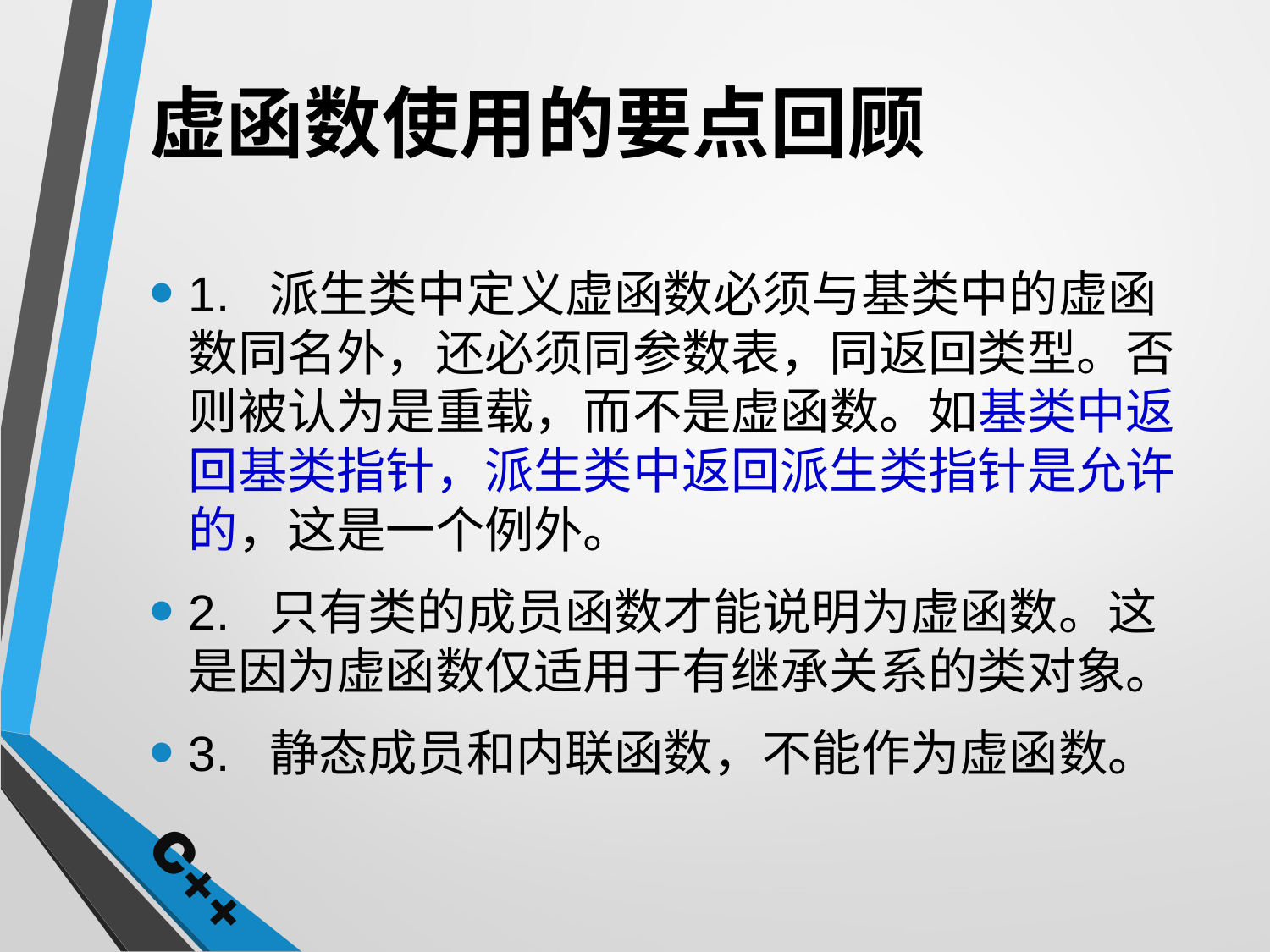

# 虚函数使用的要点回顾
1.  派生类中定义虚函数必须与基类中的虚函数同名外，还必须同参数表，同返回类型。否则被认为是重载，而不是虚函数。如基类中返回基类指针，派生类中返回派生类指针是允许的，这是一个例外。
2.  只有类的成员函数才能说明为虚函数。这是因为虚函数仅适用于有继承关系的类对象。
3.  静态成员和内联函数，不能作为虚函数。